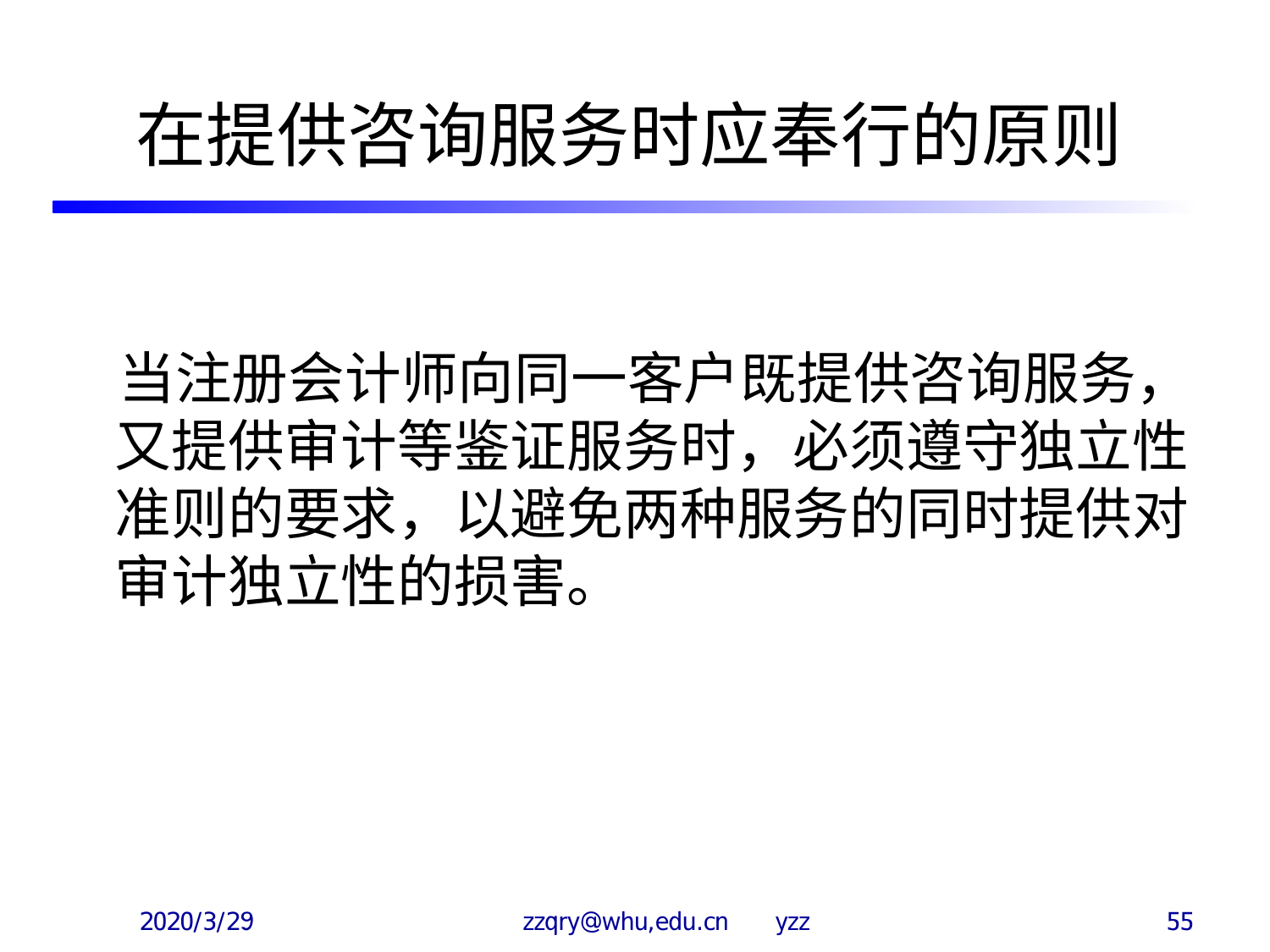

在提供咨询服务时应奉行的原则
   当注册会计师向同一客户既提供咨询服务，又提供审计等鉴证服务时，必须遵守独立性准则的要求，以避免两种服务的同时提供对审计独立性的损害。
2020/3/29
zzqry@whu,edu.cn      yzz
55